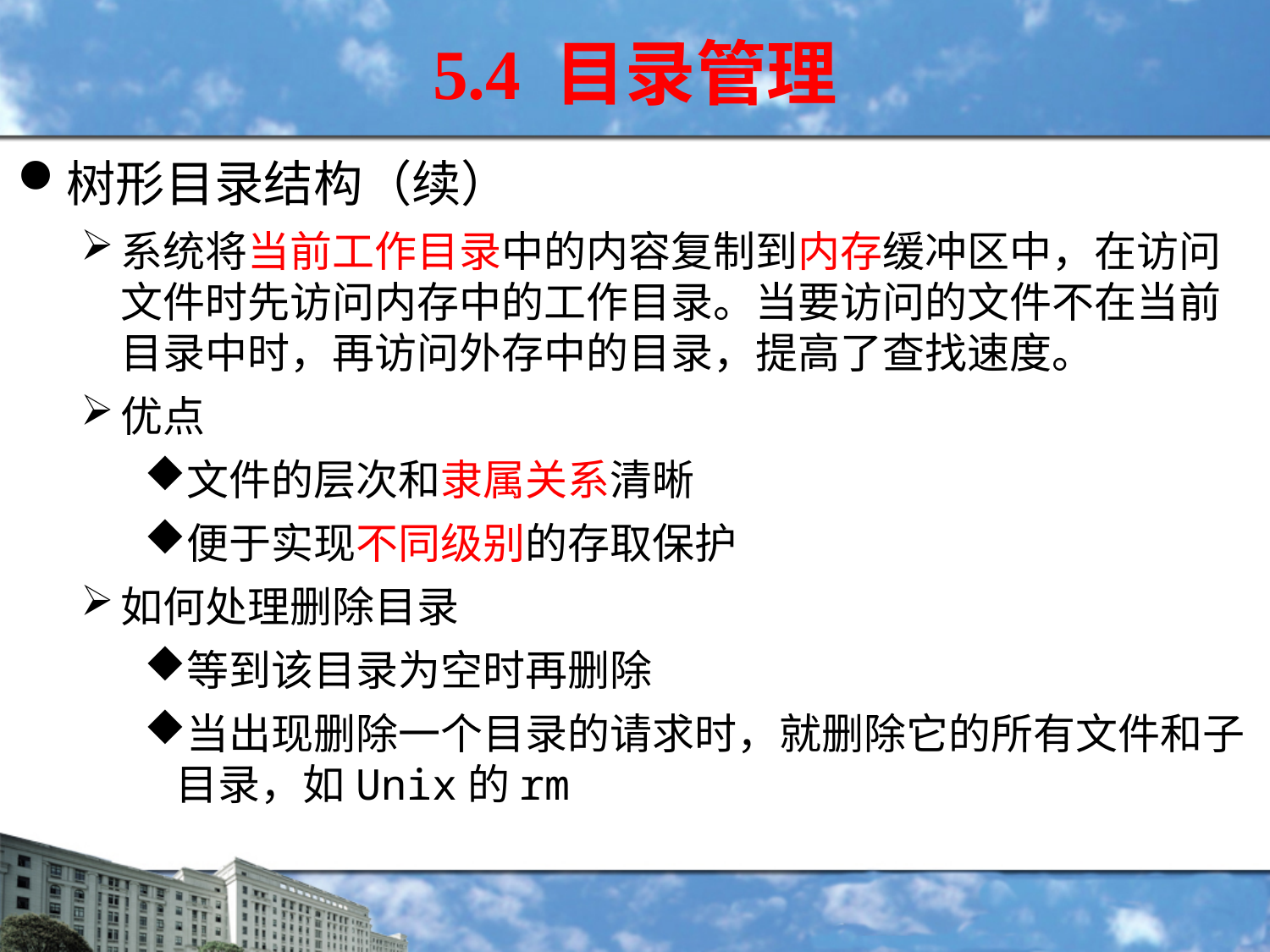

5.4 目录管理
树形目录结构（续）
系统将当前工作目录中的内容复制到内存缓冲区中，在访问文件时先访问内存中的工作目录。当要访问的文件不在当前目录中时，再访问外存中的目录，提高了查找速度。
优点
文件的层次和隶属关系清晰
便于实现不同级别的存取保护
如何处理删除目录
等到该目录为空时再删除
当出现删除一个目录的请求时，就删除它的所有文件和子目录，如Unix的rm